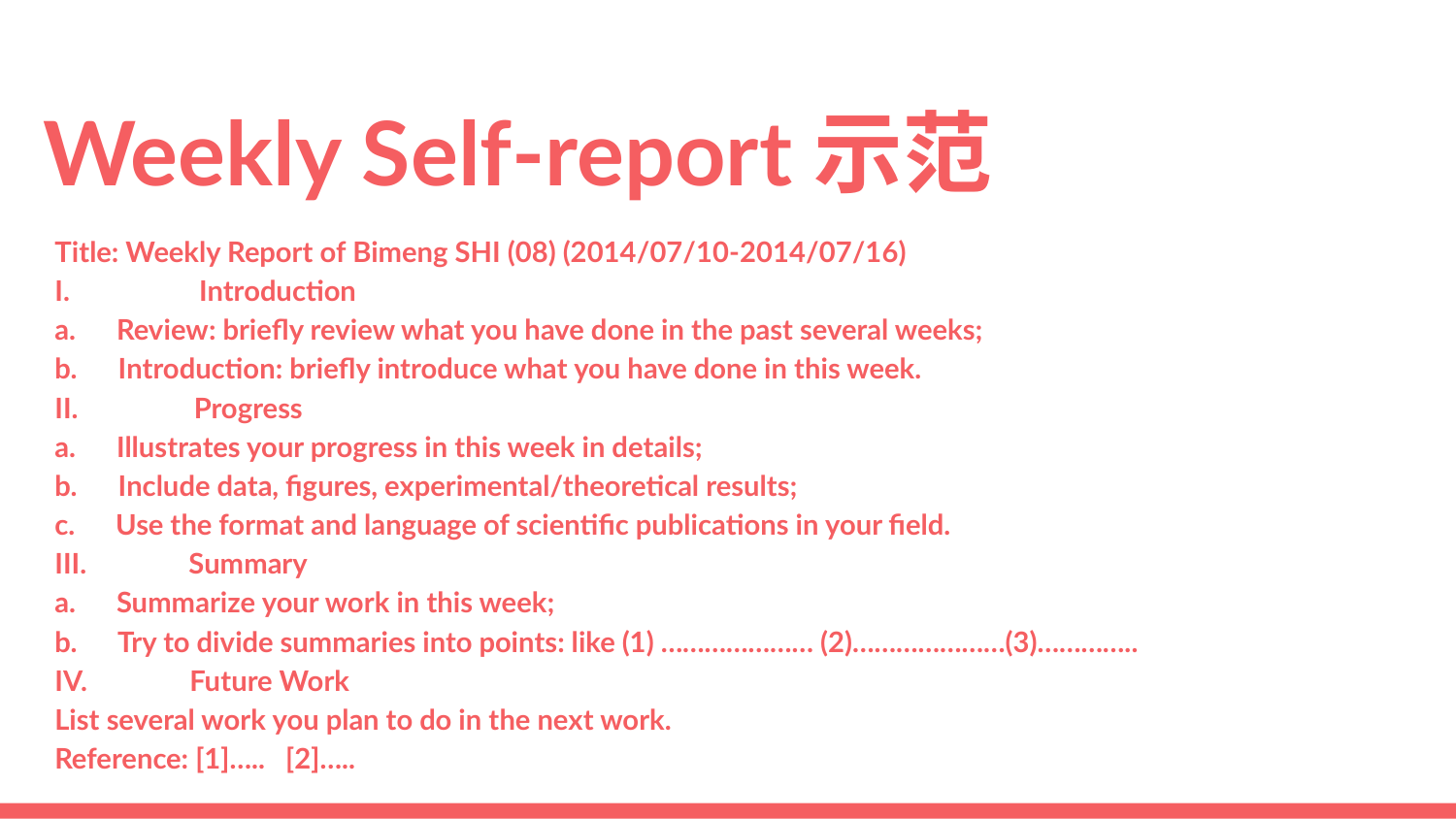

# Weekly Self-report示范
Title: Weekly Report of Bimeng SHI (08) (2014/07/10-2014/07/16)
I.                   Introduction
a.      Review: briefly review what you have done in the past several weeks;
b.      Introduction: briefly introduce what you have done in this week.
II.                 Progress
a.      Illustrates your progress in this week in details;
b.      Include data, figures, experimental/theoretical results;
c.      Use the format and language of scientific publications in your field.
III.               Summary
a.      Summarize your work in this week;
b.      Try to divide summaries into points: like (1) ………………… (2)…………………(3)…………..
IV.               Future Work
List several work you plan to do in the next work.
Reference: [1]…..   [2]…..